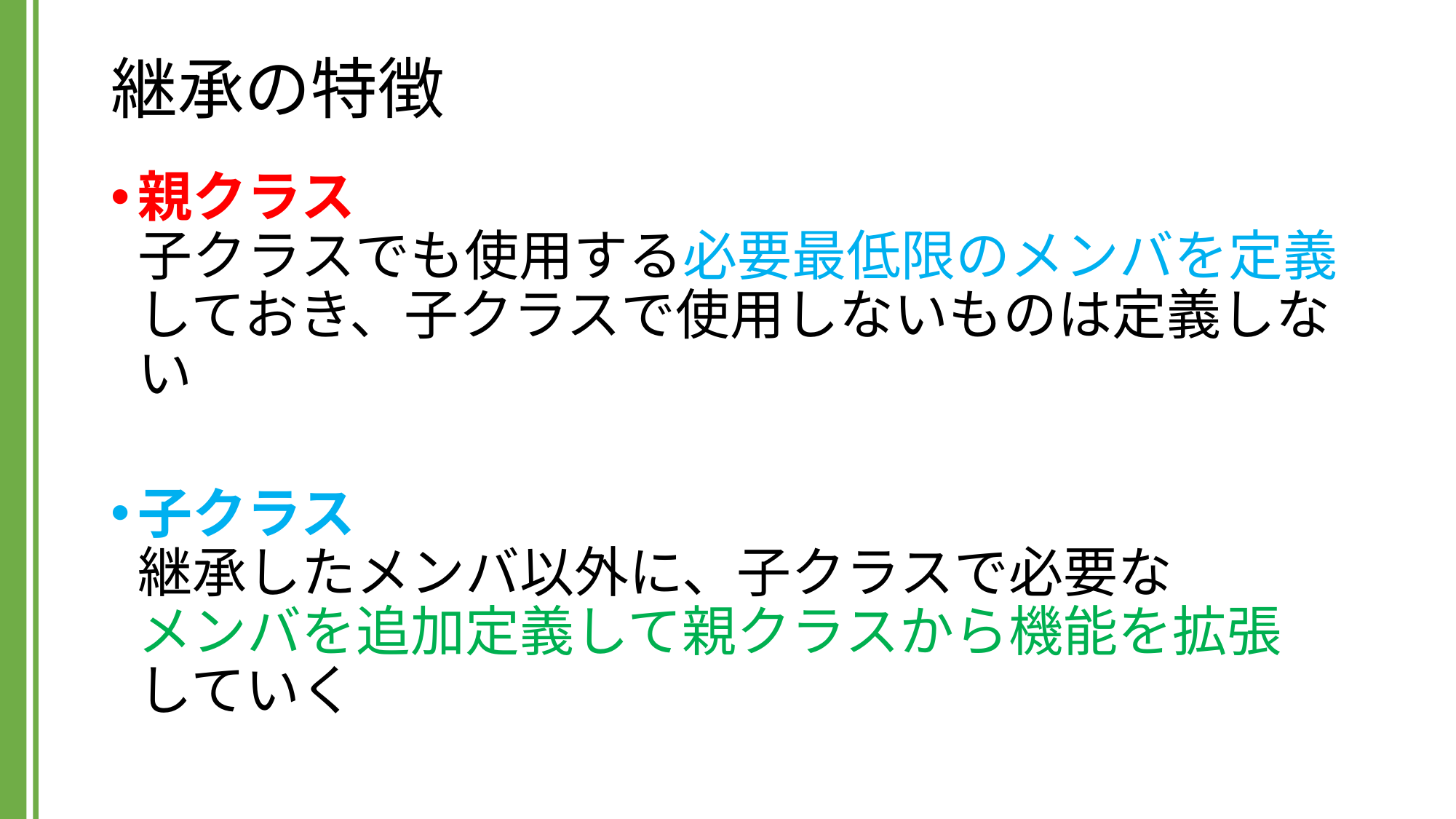

# 継承の特徴
親クラス
子クラスでも使用する必要最低限のメンバを定義しておき、子クラスで使用しないものは定義しない
子クラス
継承したメンバ以外に、子クラスで必要な
メンバを追加定義して親クラスから機能を拡張
していく